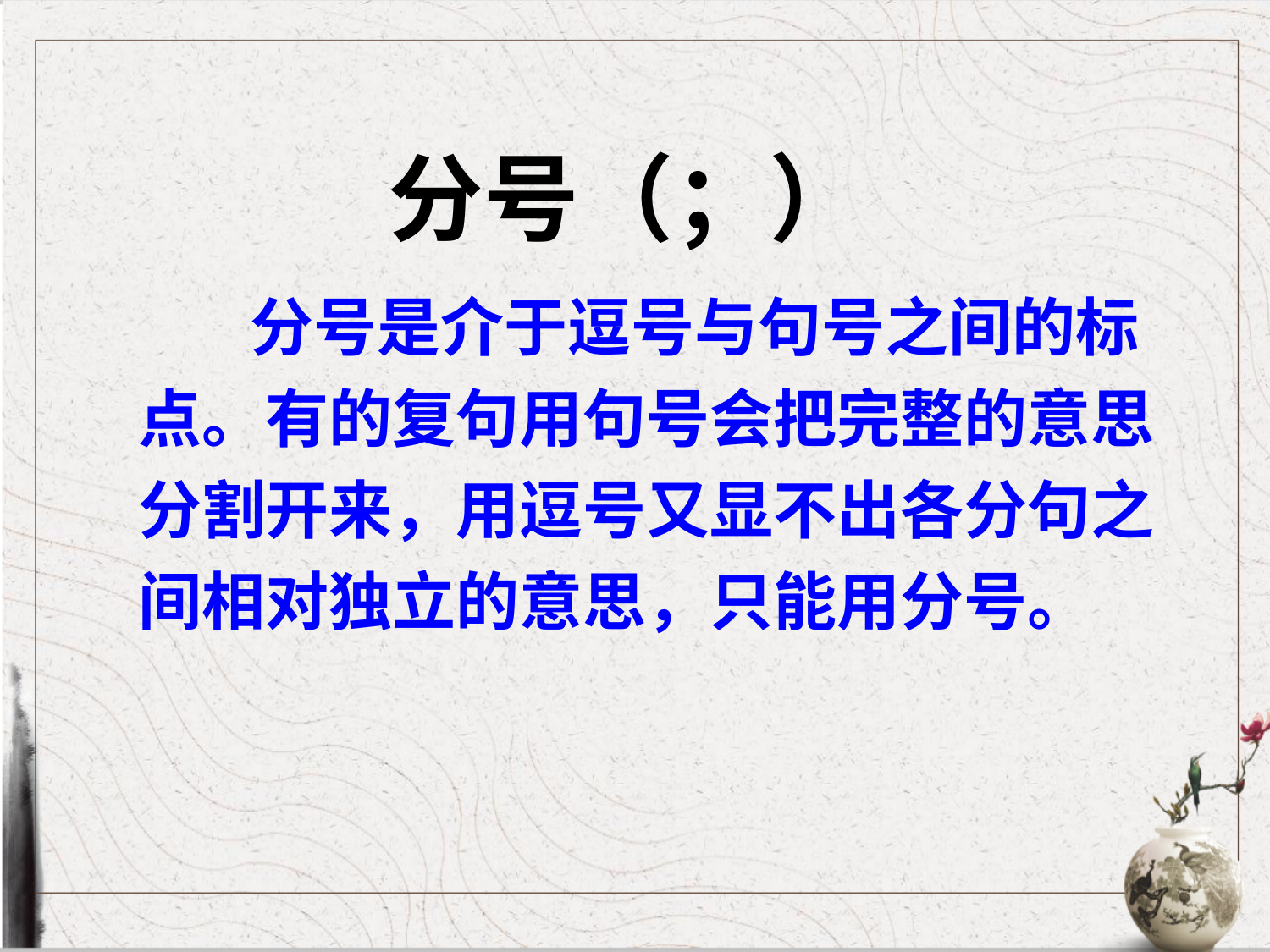

# 分号（；）
          分号是介于逗号与句号之间的标点。有的复句用句号会把完整的意思分割开来，用逗号又显不出各分句之间相对独立的意思，只能用分号。